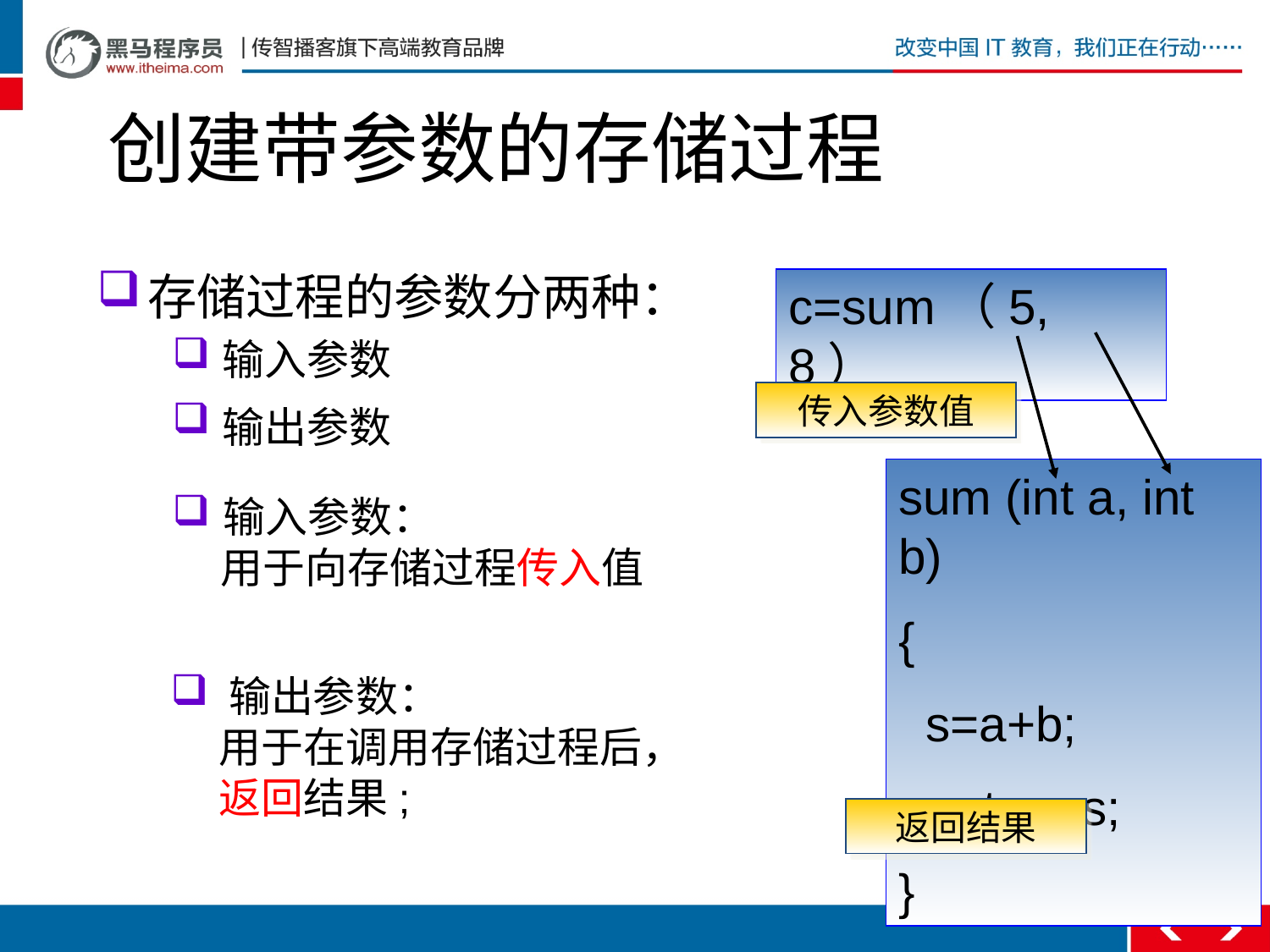

# 创建带参数的存储过程
存储过程的参数分两种：
输入参数
输出参数
c=sum（5,  8）

传入参数值
sum (int a, int b)
{
  s=a+b;
   return s;
}
输入参数：
    用于向存储过程传入值
 输出参数：
    用于在调用存储过程后，
    返回结果;
返回结果